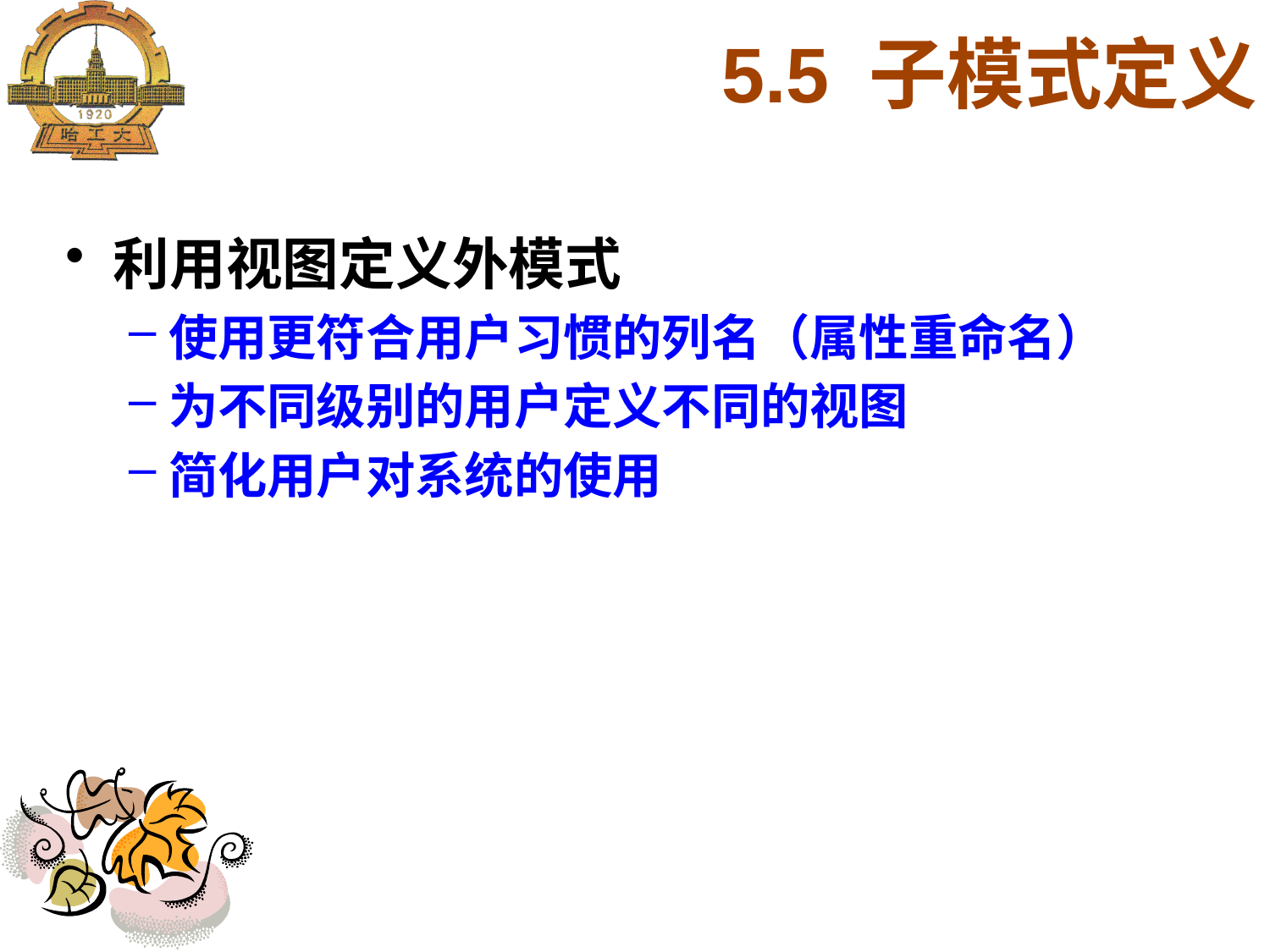

5.5 子模式定义
利用视图定义外模式
使用更符合用户习惯的列名（属性重命名）
为不同级别的用户定义不同的视图
简化用户对系统的使用